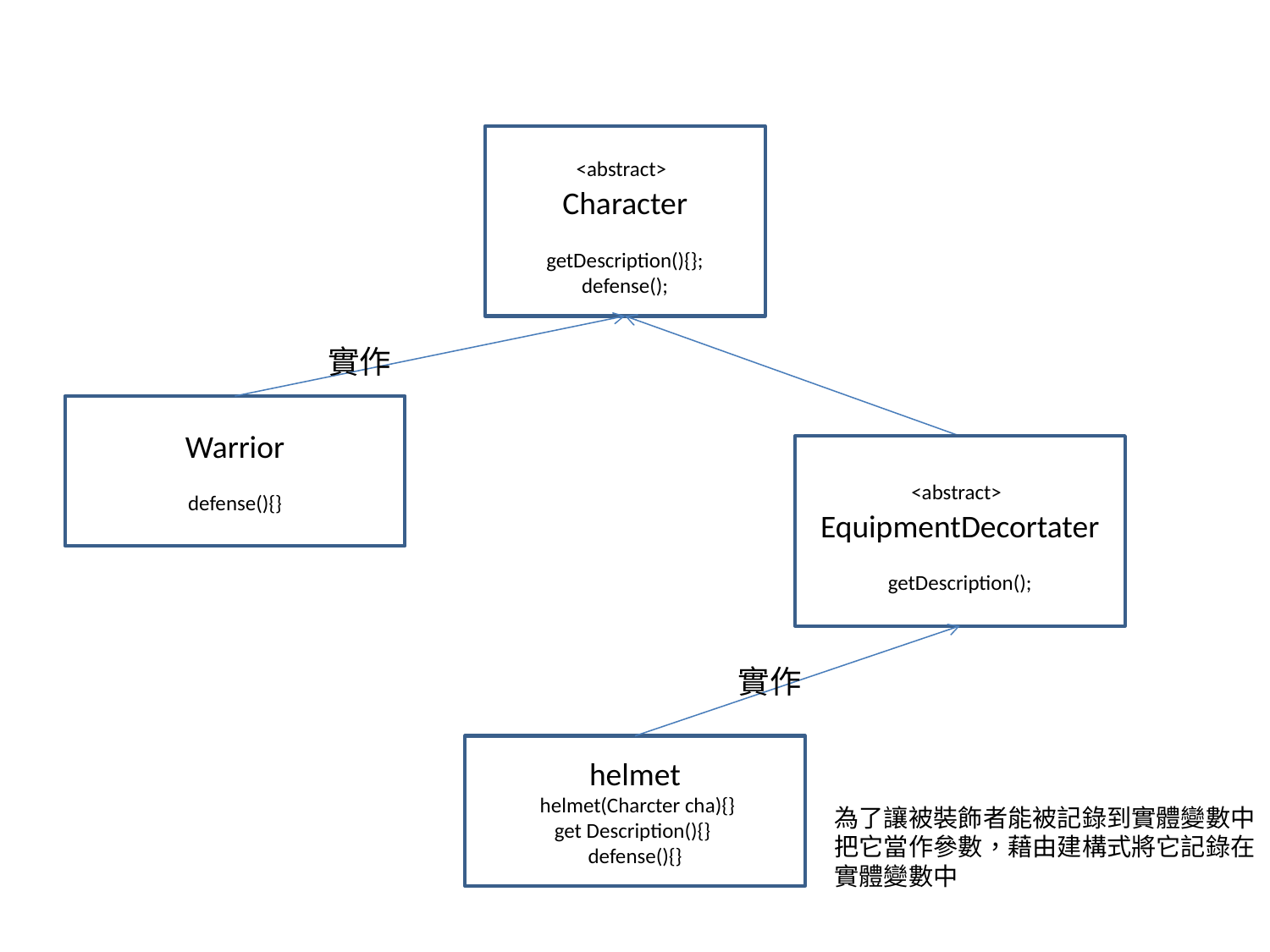

<abstract>
Character

getDescription(){};
defense();
實作
Warrior

defense(){}
<abstract>
EquipmentDecortater

getDescription();
實作
helmet
 helmet(Charcter cha){}
get Description(){}
defense(){}
為了讓被裝飾者能被記錄到實體變數中
把它當作參數，藉由建構式將它記錄在
實體變數中